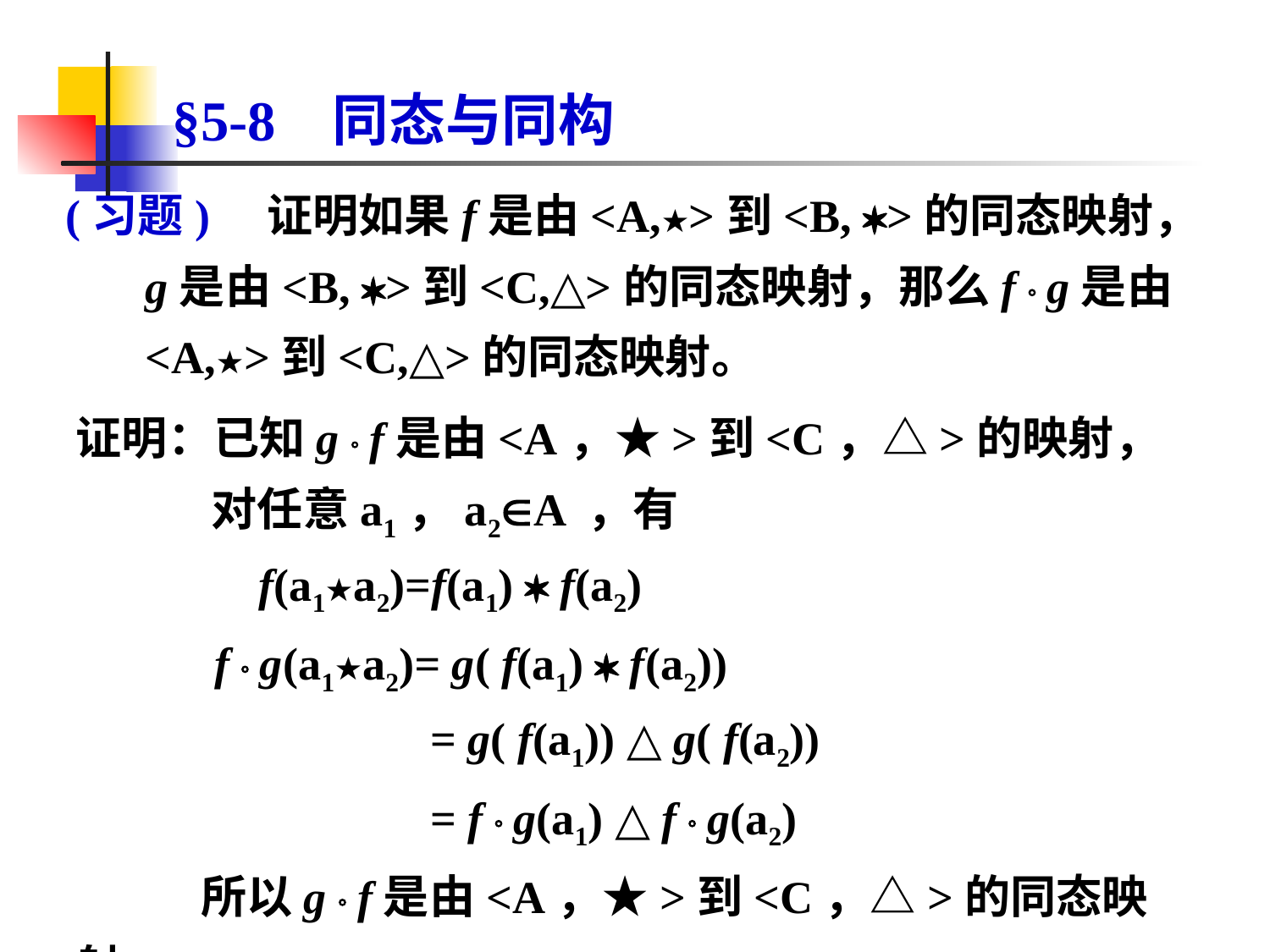

# §5-8   同态与同构
(习题)    证明如果f是由<A,★>到<B, ∗>的同态映射，g是由<B, ∗>到<C,△>的同态映射，那么f ° g是由<A,★>到<C,△>的同态映射。
证明：已知g ° f是由<A，★>到<C，△>的映射，
            对任意a1，a2∈A ，有
                f(a1★a2)=f(a1) ∗ f(a2)
	 f ° g(a1★a2)= g( f(a1) ∗ f(a2))
                               = g( f(a1)) △ g( f(a2))
                               = f ° g(a1) △ f ° g(a2)
           所以g ° f是由<A，★>到<C，△>的同态映射。
8